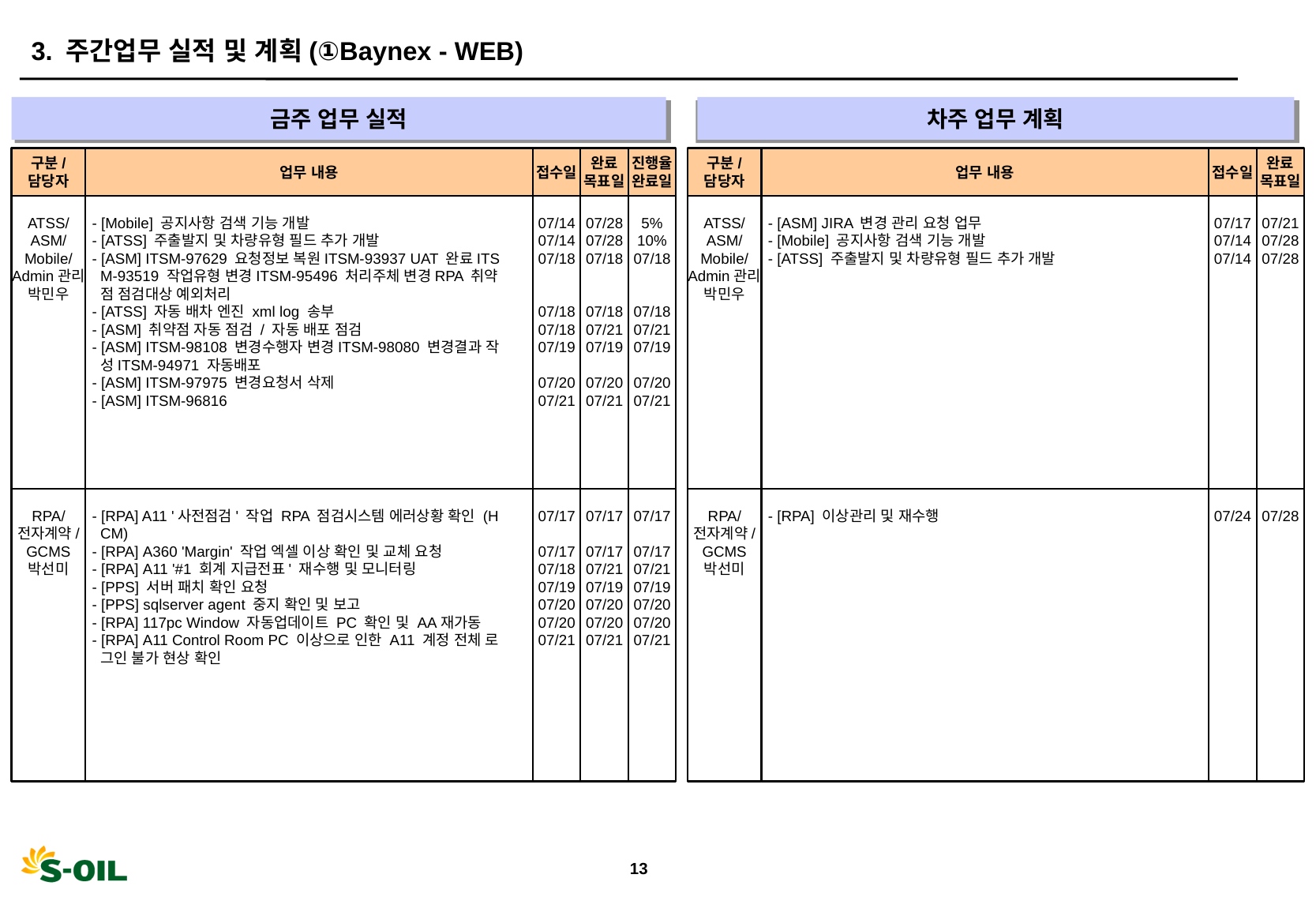

3. 주간업무 실적 및 계획(①Baynex - WEB)
금주 업무 실적
차주 업무 계획
" "
" "
구분/
담당자
업무 내용
접수일
완료
목표일
진행율
완료일
구분/
담당자
업무 내용
접수일
완료
목표일
ATSS/
ASM/
Mobile/
Admin관리
박민우

- [Mobile] 공지사항 검색 기능 개발
- [ATSS] 주출발지 및 차량유형 필드 추가 개발
- [ASM] ITSM-97629 요청정보 복원ITSM-93937 UAT 완료ITS
  M-93519 작업유형 변경ITSM-95496 처리주체 변경RPA 취약
  점 점검대상 예외처리
- [ATSS] 자동 배차 엔진 xml log 송부
- [ASM] 취약점 자동 점검 / 자동 배포 점검
- [ASM] ITSM-98108 변경수행자 변경ITSM-98080 변경결과 작
  성ITSM-94971 자동배포
- [ASM] ITSM-97975 변경요청서 삭제
- [ASM] ITSM-96816
07/14
07/14
07/18
07/18
07/18
07/19
07/20
07/21
07/28
07/28
07/18
07/18
07/21
07/19
07/20
07/21
5%
10%
07/18
07/18
07/21
07/19
07/20
07/21
ATSS/
ASM/
Mobile/
Admin관리
박민우

- [ASM] JIRA 변경 관리 요청 업무
- [Mobile] 공지사항 검색 기능 개발
- [ATSS] 주출발지 및 차량유형 필드 추가 개발
07/17
07/14
07/14
07/21
07/28
07/28
RPA/
전자계약/
GCMS
박선미

- [RPA] A11 '사전점검' 작업 RPA 점검시스템 에러상황 확인 (H
  CM)
- [RPA] A360 'Margin' 작업 엑셀 이상 확인 및 교체 요청
- [RPA] A11 '#1 회계 지급전표' 재수행 및 모니터링
- [PPS] 서버 패치 확인 요청
- [PPS] sqlserver agent 중지 확인 및 보고
- [RPA] 117pc Window 자동업데이트 PC 확인 및 AA재가동
- [RPA] A11 Control Room PC 이상으로 인한 A11 계정 전체 로
  그인 불가 현상 확인
07/17
07/17
07/18
07/19
07/20
07/20
07/21
07/17
07/17
07/21
07/19
07/20
07/20
07/21
07/17
07/17
07/21
07/19
07/20
07/20
07/21
RPA/
전자계약/
GCMS
박선미

- [RPA] 이상관리 및 재수행
07/24
07/28